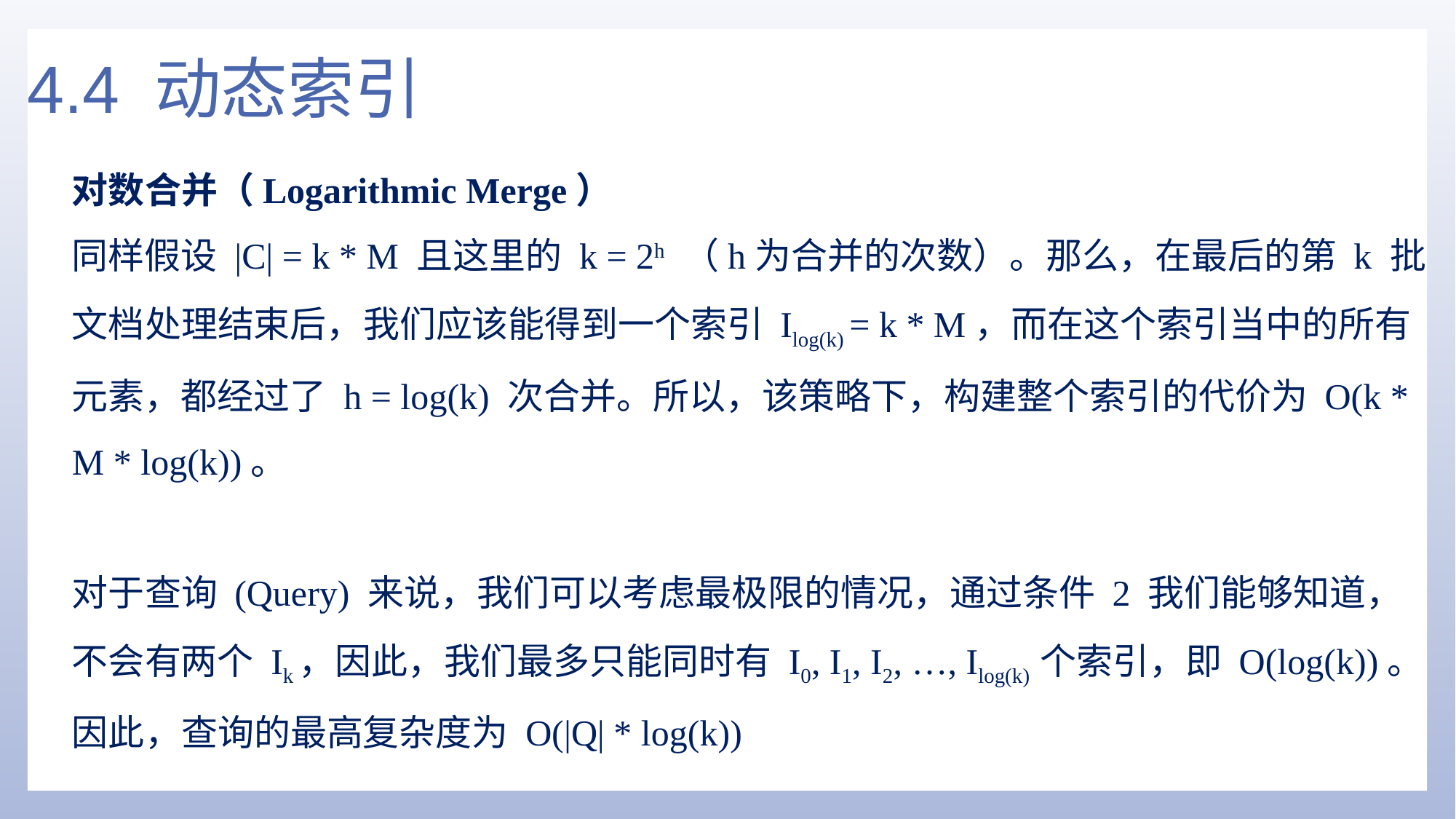

# 4.4 动态索引
对数合并（Logarithmic Merge）
同样假设 |C| = k * M 且这里的 k = 2h （h为合并的次数）。那么，在最后的第 k 批文档处理结束后，我们应该能得到一个索引 Ilog(k) = k * M，而在这个索引当中的所有元素，都经过了 h = log(k) 次合并。所以，该策略下，构建整个索引的代价为 O(k * M * log(k))。

对于查询 (Query) 来说，我们可以考虑最极限的情况，通过条件 2 我们能够知道，不会有两个 Ik，因此，我们最多只能同时有 I0, I1, I2, …, Ilog(k) 个索引，即 O(log(k))。因此，查询的最高复杂度为 O(|Q| * log(k))